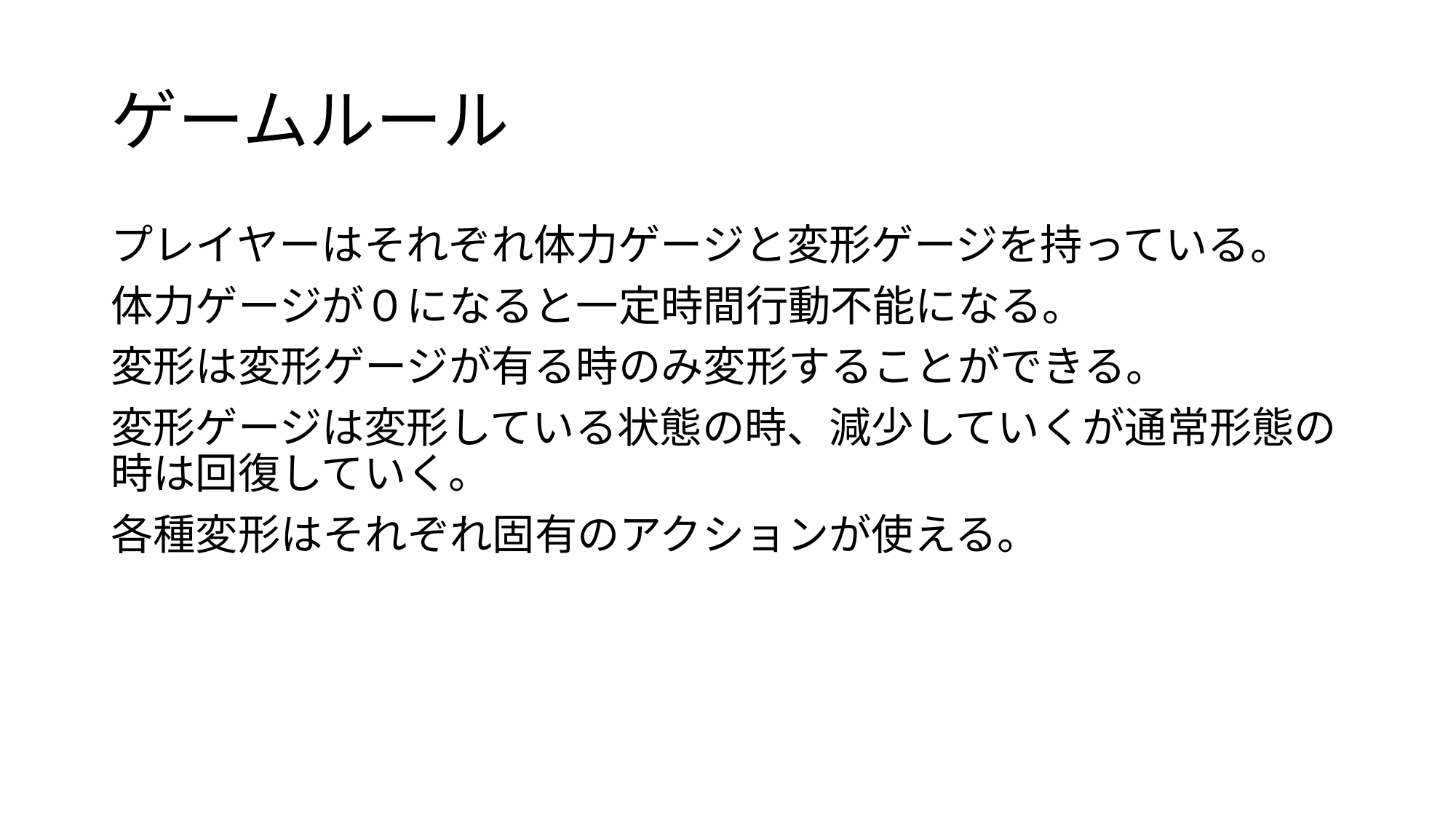

# ゲームルール
プレイヤーはそれぞれ体力ゲージと変形ゲージを持っている。
体力ゲージが０になると一定時間行動不能になる。
変形は変形ゲージが有る時のみ変形することができる。
変形ゲージは変形している状態の時、減少していくが通常形態の時は回復していく。
各種変形はそれぞれ固有のアクションが使える。